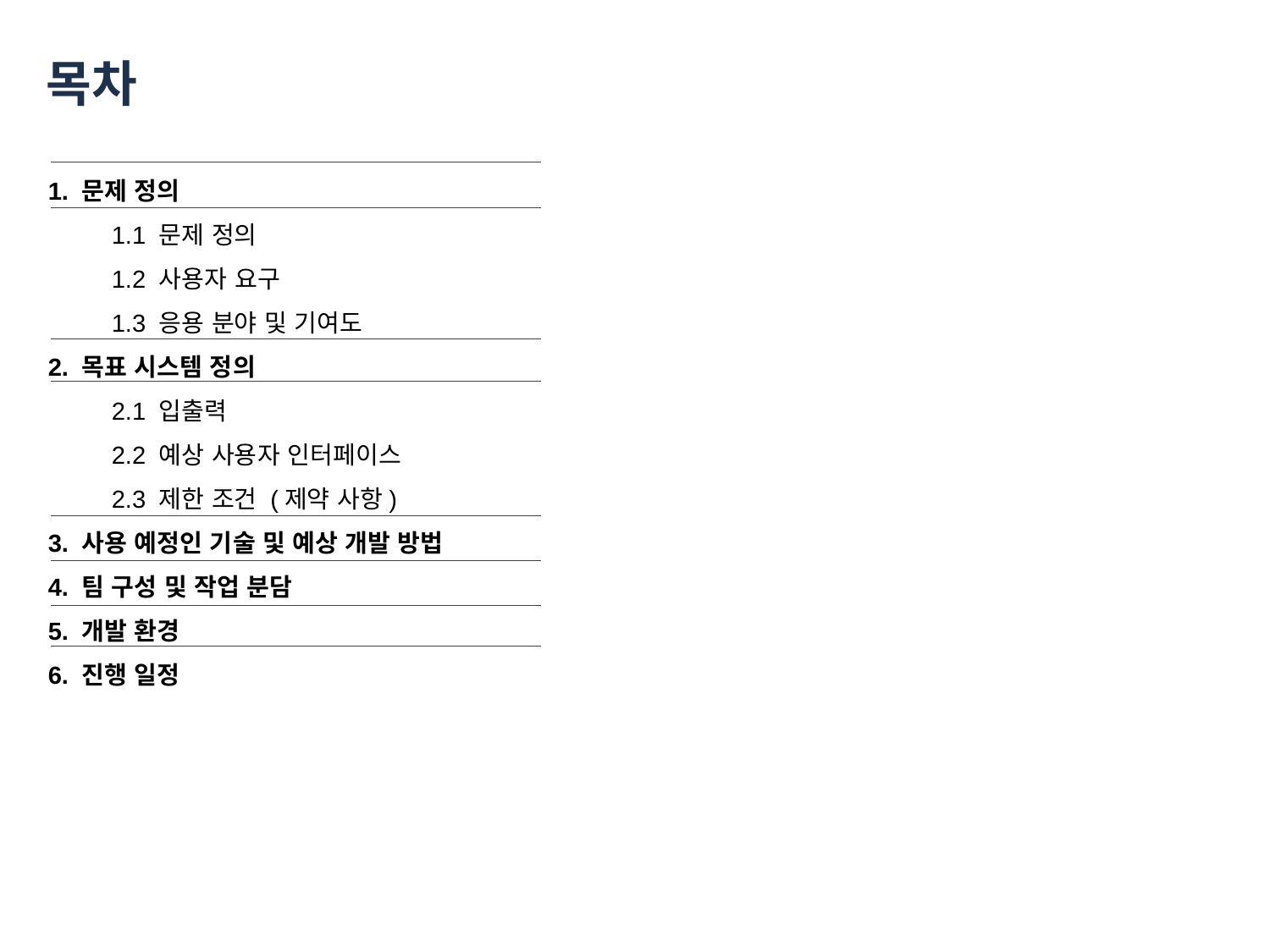

# 목차
1. 문제 정의
1.1 문제 정의
1.2 사용자 요구
1.3 응용 분야 및 기여도
2. 목표 시스템 정의
2.1 입출력
2.2 예상 사용자 인터페이스
2.3 제한 조건 (제약 사항)
3. 사용 예정인 기술 및 예상 개발 방법
4. 팀 구성 및 작업 분담
5. 개발 환경
6. 진행 일정